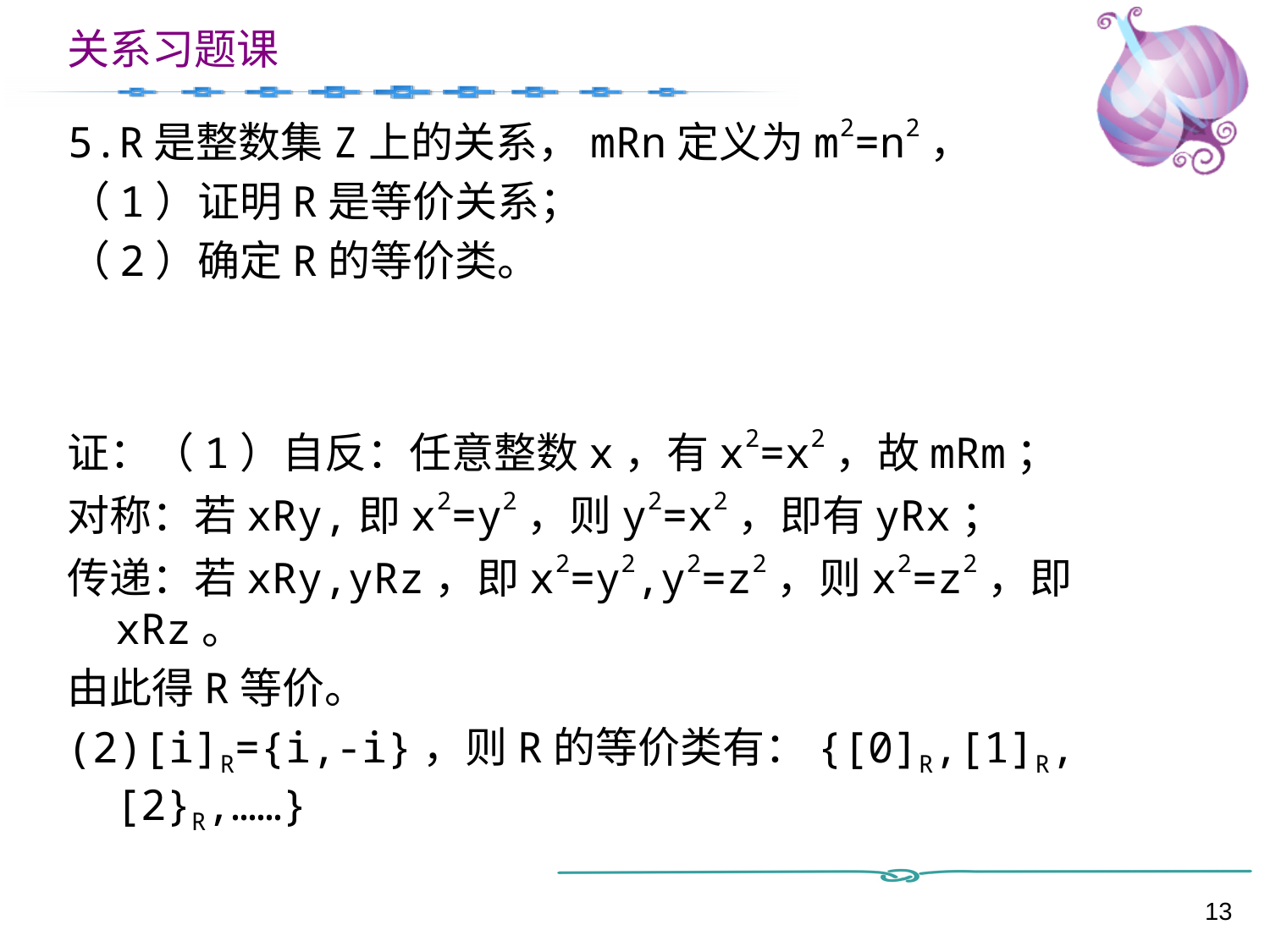

5.R是整数集Z上的关系，mRn定义为m2=n2，
（1）证明R是等价关系；
（2）确定R的等价类。
证：（1）自反：任意整数x，有x2=x2，故mRm；
对称：若xRy,即x2=y2，则y2=x2，即有yRx；
传递：若xRy,yRz，即x2=y2,y2=z2，则x2=z2，即xRz。
由此得R等价。
(2)[i]R={i,-i}，则R的等价类有：{[0]R,[1]R,[2}R,……}
13